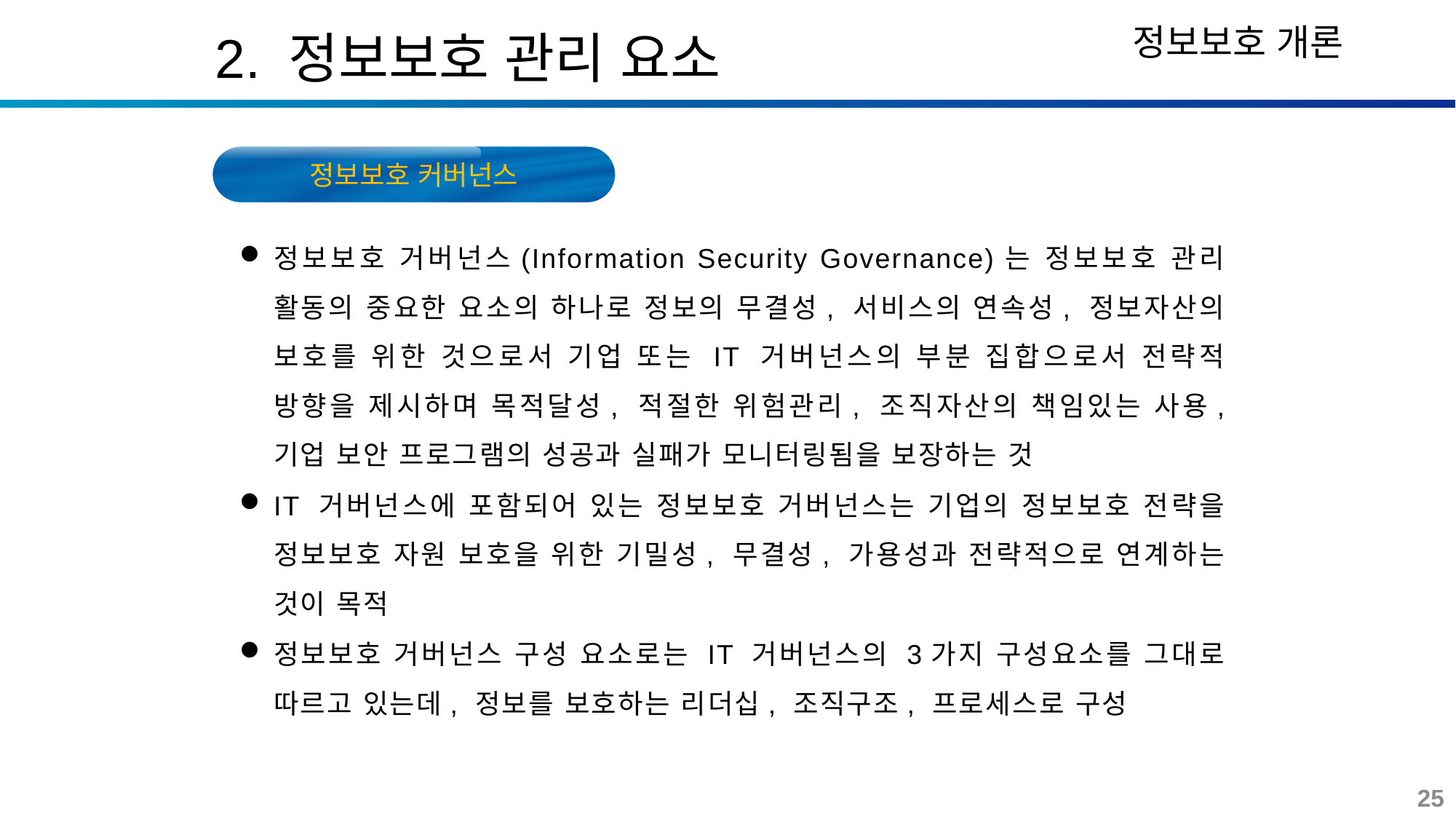

2. 정보보호 관리 요소
정보보호 커버넌스

정보보호 거버넌스(Information Security Governance)는 정보보호 관리 활동의 중요한 요소의 하나로 정보의 무결성, 서비스의 연속성, 정보자산의 보호를 위한 것으로서 기업 또는 IT 거버넌스의 부분 집합으로서 전략적 방향을 제시하며 목적달성, 적절한 위험관리, 조직자산의 책임있는 사용, 기업 보안 프로그램의 성공과 실패가 모니터링됨을 보장하는 것
IT 거버넌스에 포함되어 있는 정보보호 거버넌스는 기업의 정보보호 전략을 정보보호 자원 보호을 위한 기밀성, 무결성, 가용성과 전략적으로 연계하는 것이 목적
정보보호 거버넌스 구성 요소로는 IT 거버넌스의 3가지 구성요소를 그대로 따르고 있는데, 정보를 보호하는 리더십, 조직구조, 프로세스로 구성

25